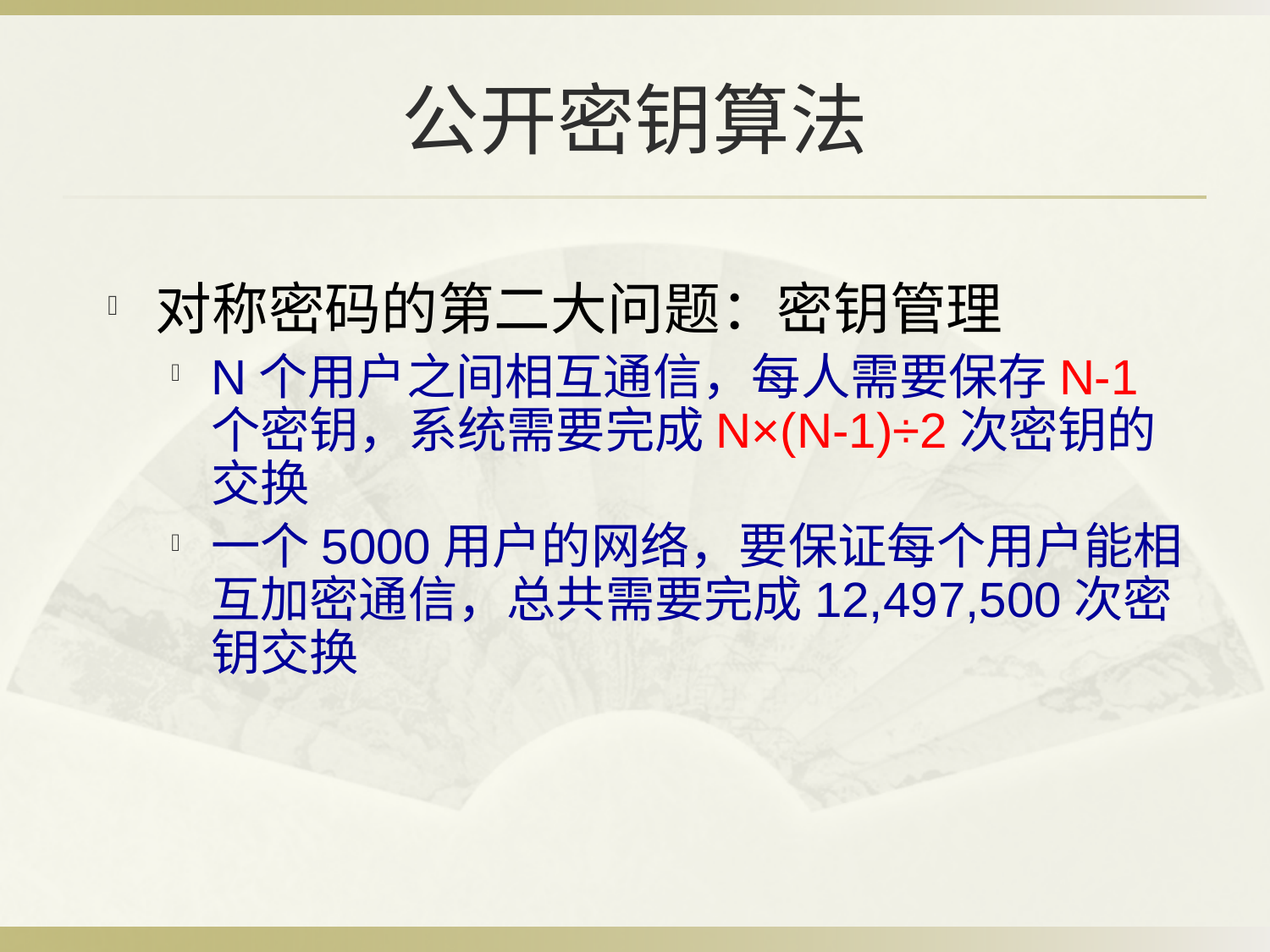

# 公开密钥算法
对称密码的第二大问题：密钥管理
N个用户之间相互通信，每人需要保存N-1个密钥，系统需要完成N×(N-1)÷2次密钥的交换
一个5000用户的网络，要保证每个用户能相互加密通信，总共需要完成12,497,500次密钥交换